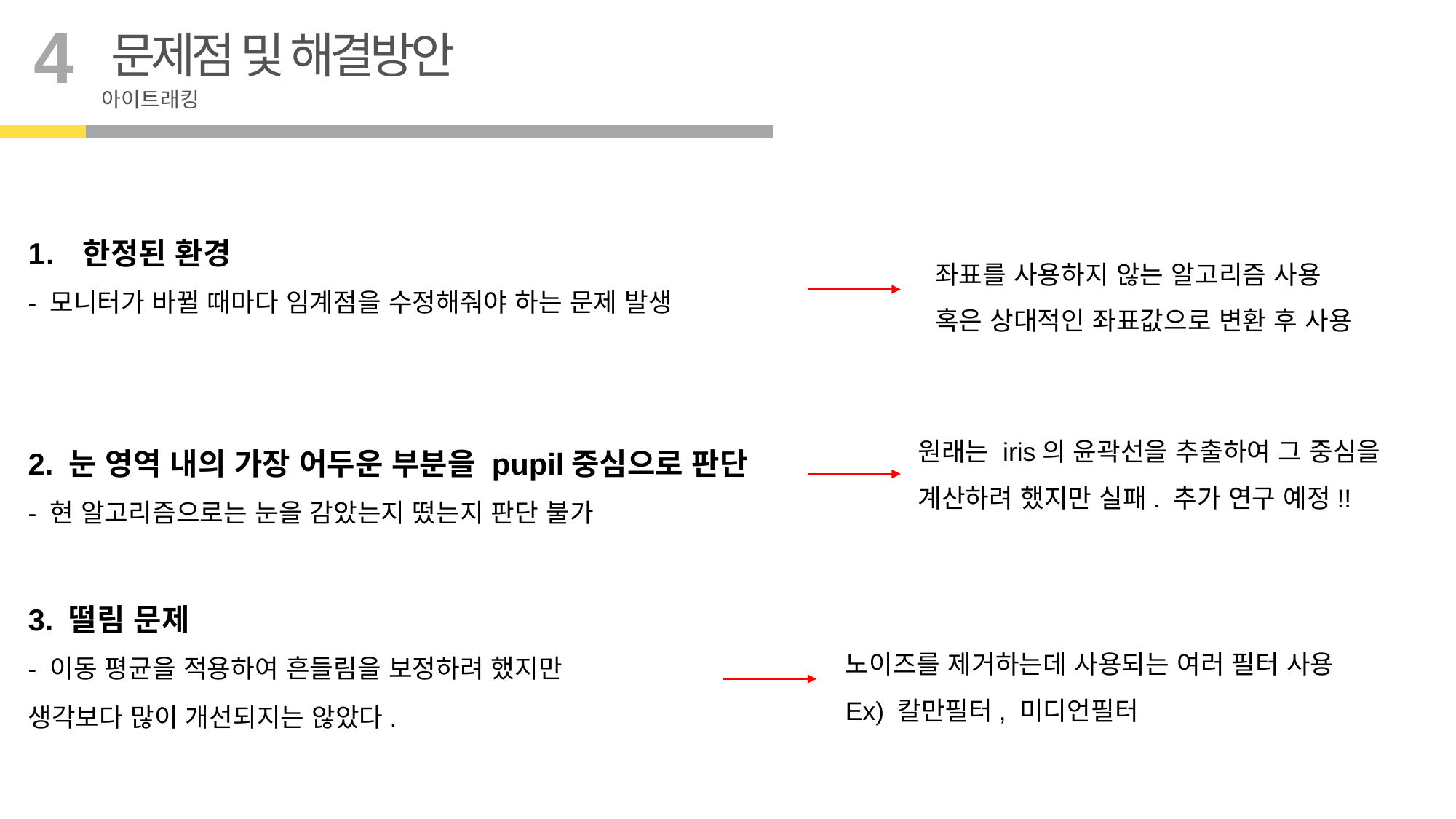

4
문제점 및 해결방안
아이트래킹

한정된 환경
- 모니터가 바뀔 때마다 임계점을 수정해줘야 하는 문제 발생

2. 눈 영역 내의 가장 어두운 부분을 pupil중심으로 판단
- 현 알고리즘으로는 눈을 감았는지 떴는지 판단 불가

3. 떨림 문제
- 이동 평균을 적용하여 흔들림을 보정하려 했지만
생각보다 많이 개선되지는 않았다.
좌표를 사용하지 않는 알고리즘 사용
혹은 상대적인 좌표값으로 변환 후 사용
원래는 iris의 윤곽선을 추출하여 그 중심을 계산하려 했지만 실패. 추가 연구 예정!!
노이즈를 제거하는데 사용되는 여러 필터 사용
Ex) 칼만필터, 미디언필터